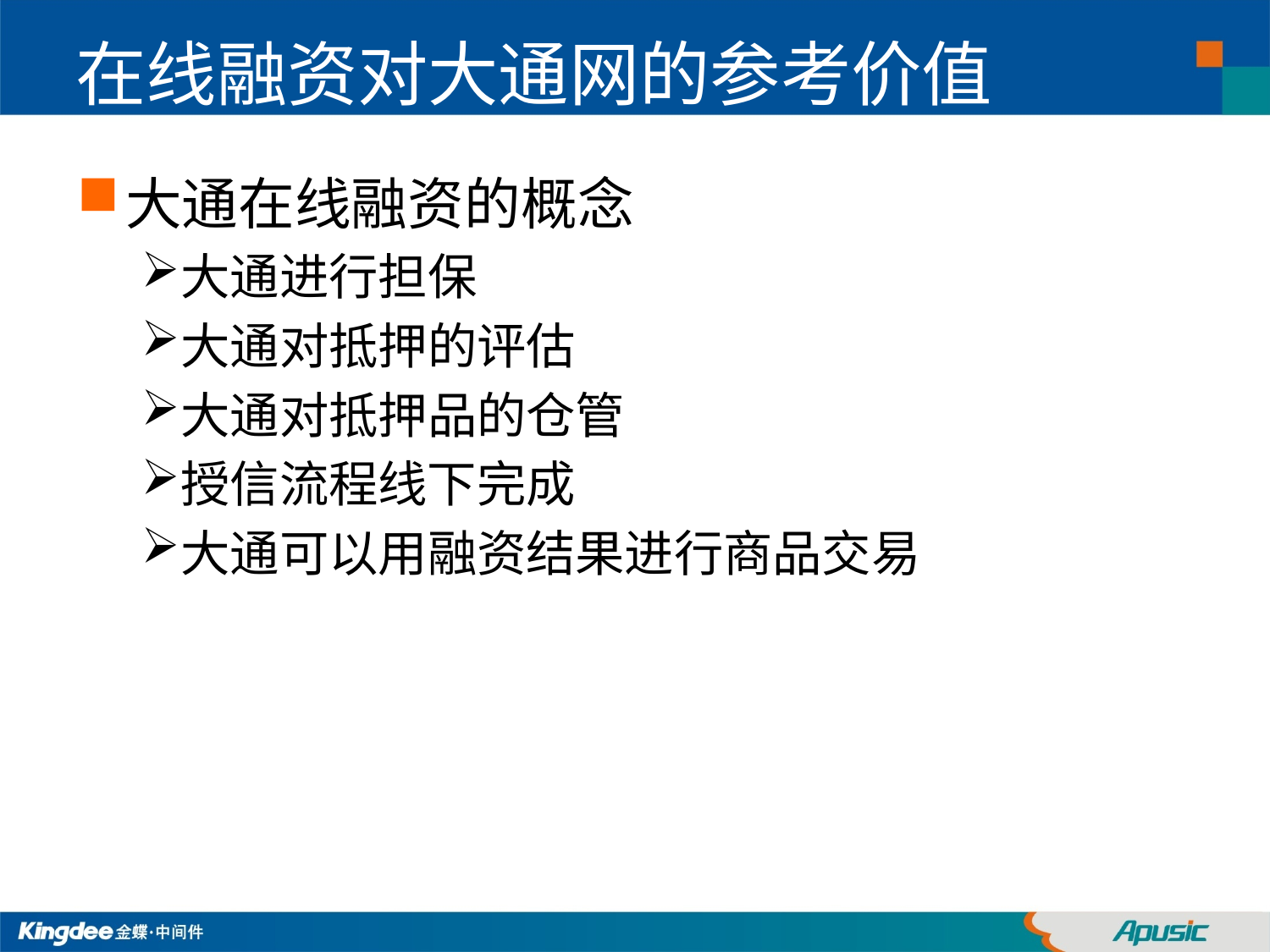

# 在线融资对大通网的参考价值
大通在线融资的概念
大通进行担保
大通对抵押的评估
大通对抵押品的仓管
授信流程线下完成
大通可以用融资结果进行商品交易